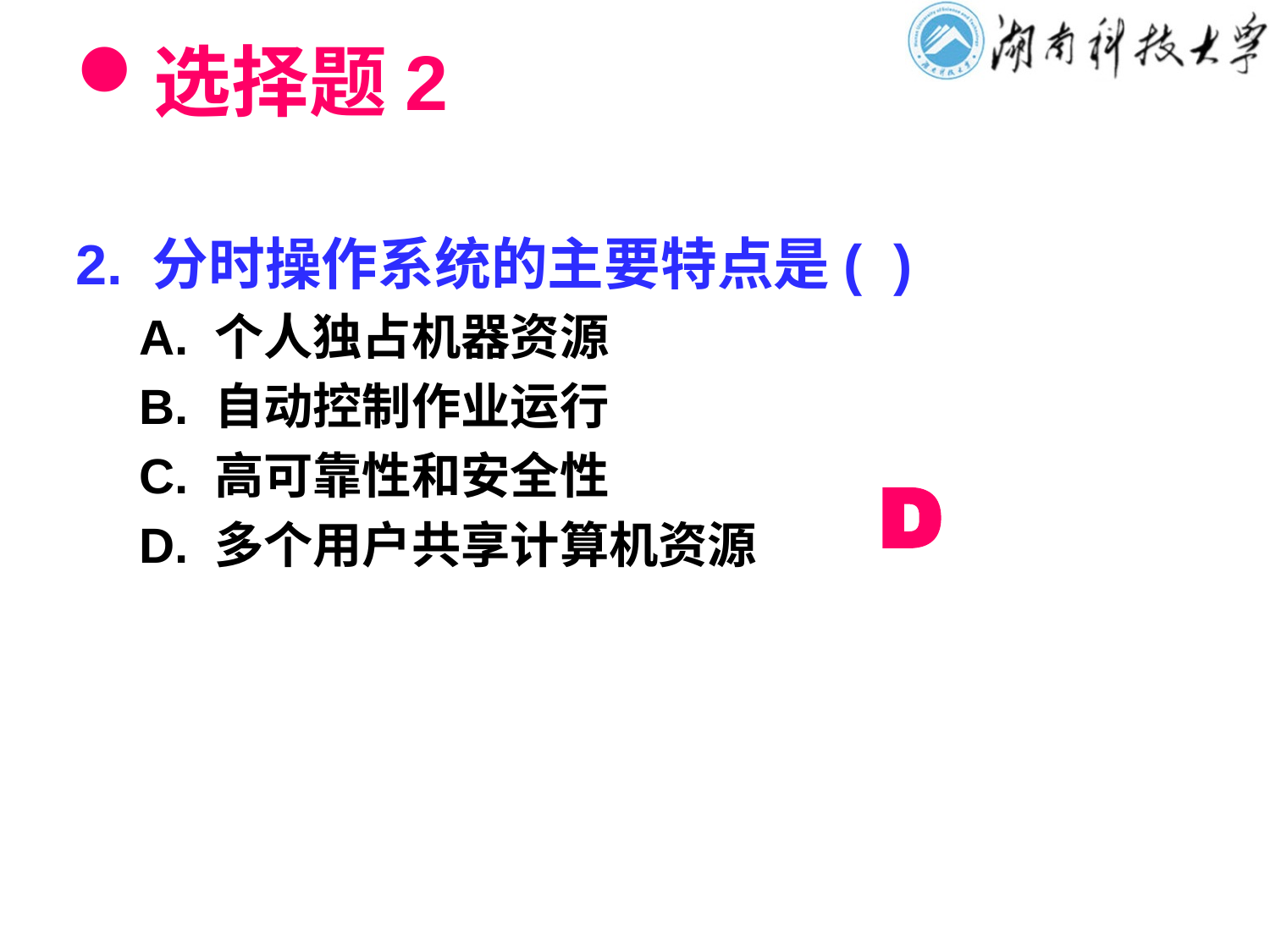

# 选择题2
2. 分时操作系统的主要特点是(  )
A. 个人独占机器资源
B. 自动控制作业运行
C. 高可靠性和安全性
D. 多个用户共享计算机资源
D